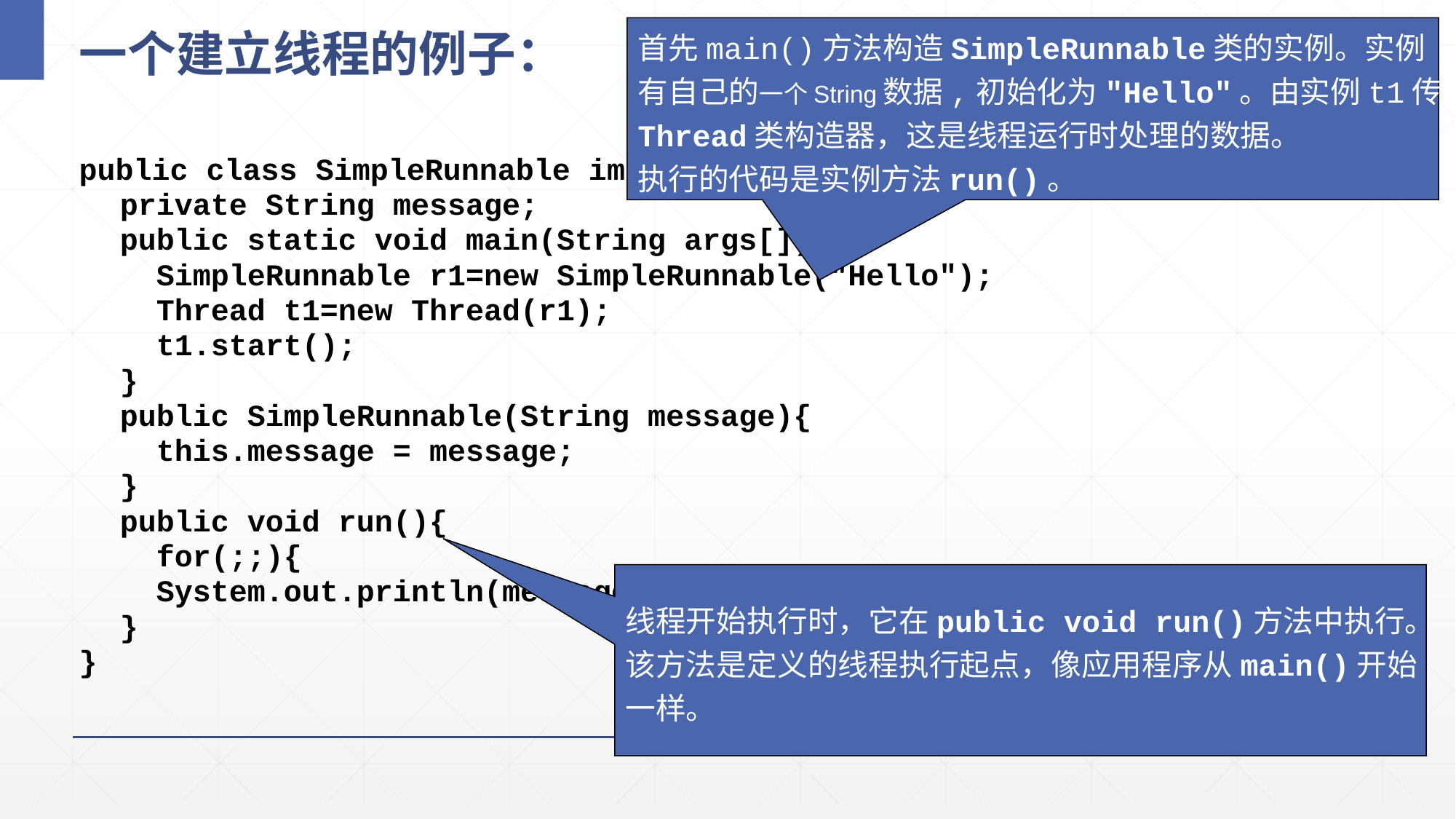

# 一个建立线程的例子：
首先main()方法构造SimpleRunnable类的实例。实例
有自己的一个String数据,初始化为"Hello"。由实例t1传入
Thread类构造器，这是线程运行时处理的数据。
执行的代码是实例方法run()。
public class SimpleRunnable implements Runable{
	private String message;
	public static void main(String args[]){
	  SimpleRunnable r1=new SimpleRunnable("Hello");
	  Thread t1=new Thread(r1);
	  t1.start();
	}
	public SimpleRunnable(String message){
	  this.message = message;
	}
	public void run(){
	  for(;;){
	  System.out.println(message);
	}
}
线程开始执行时，它在public void run()方法中执行。
该方法是定义的线程执行起点，像应用程序从main()开始
一样。